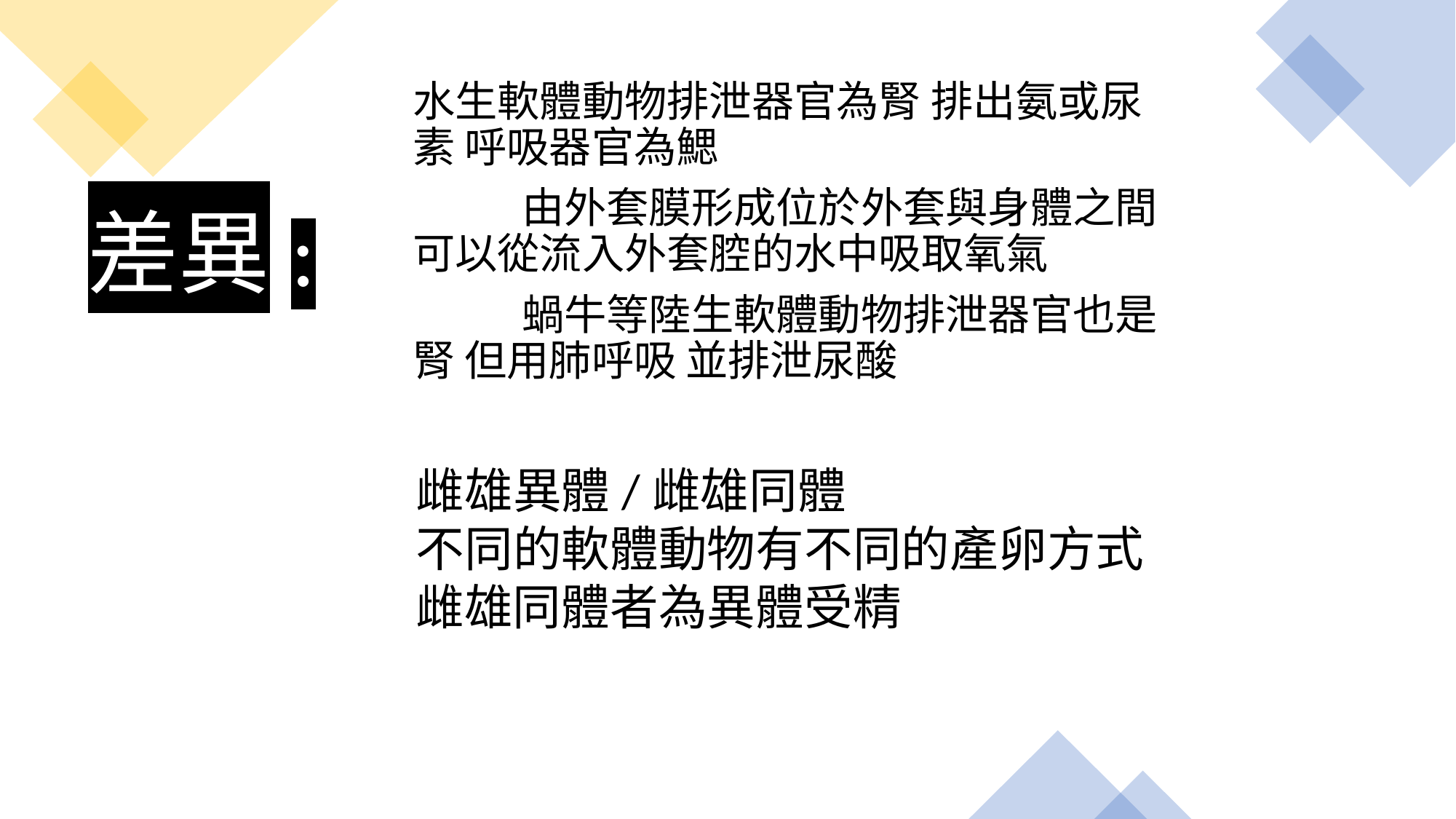

水生軟體動物排泄器官為腎 排出氨或尿素 呼吸器官為鰓
	由外套膜形成位於外套與身體之間 可以從流入外套腔的水中吸取氧氣
	蝸牛等陸生軟體動物排泄器官也是腎 但用肺呼吸 並排泄尿酸

# 差異:
雌雄異體/雌雄同體
不同的軟體動物有不同的產卵方式
雌雄同體者為異體受精